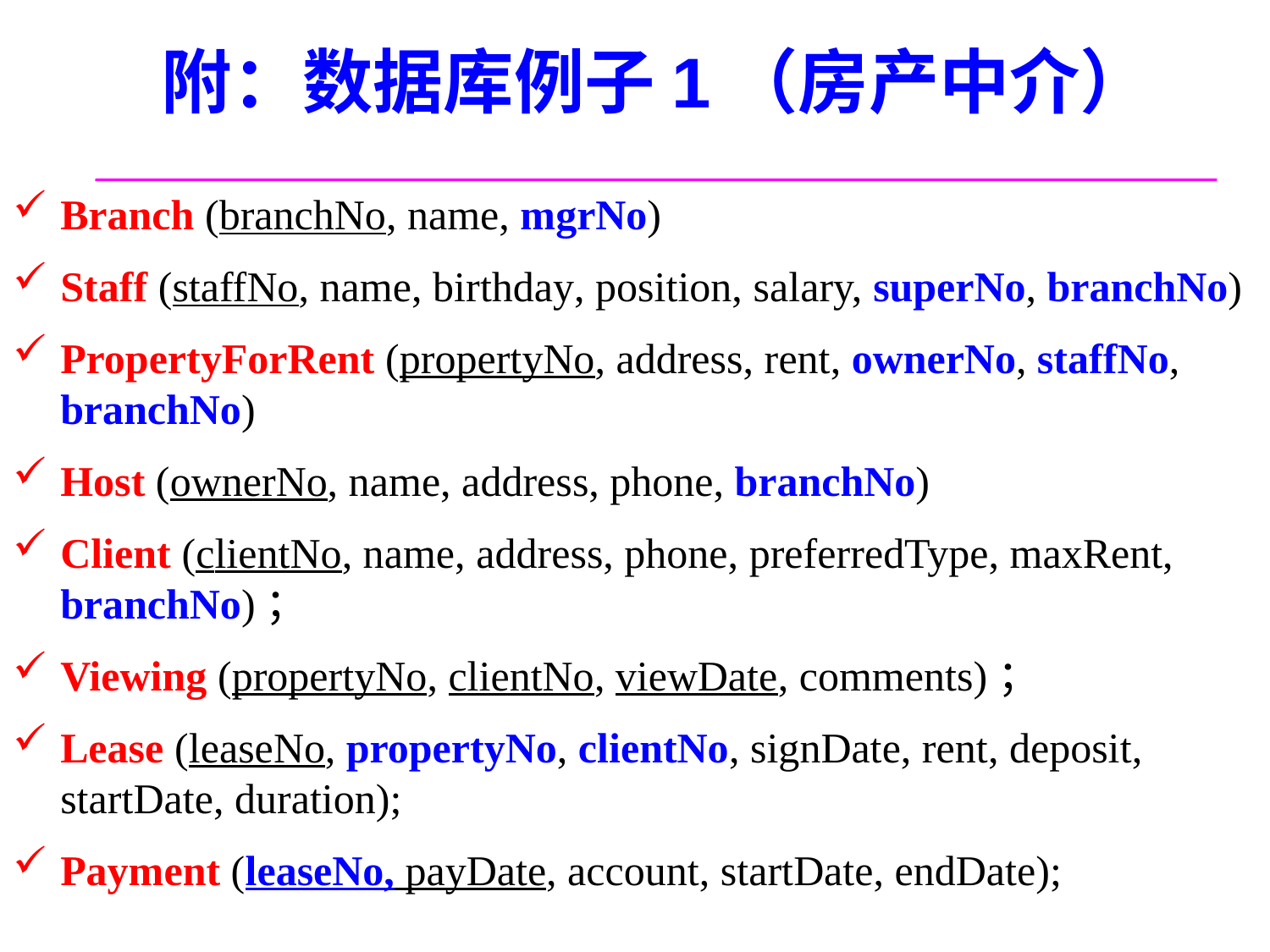

# 附：数据库例子1（房产中介）
Branch (branchNo, name, mgrNo)
Staff (staffNo, name, birthday, position, salary, superNo, branchNo)
PropertyForRent (propertyNo, address, rent, ownerNo, staffNo, branchNo)
Host (ownerNo, name, address, phone, branchNo)
Client (clientNo, name, address, phone, preferredType, maxRent, branchNo)；
Viewing (propertyNo, clientNo, viewDate, comments)；
Lease (leaseNo, propertyNo, clientNo, signDate, rent, deposit, startDate, duration);
Payment (leaseNo, payDate, account, startDate, endDate);